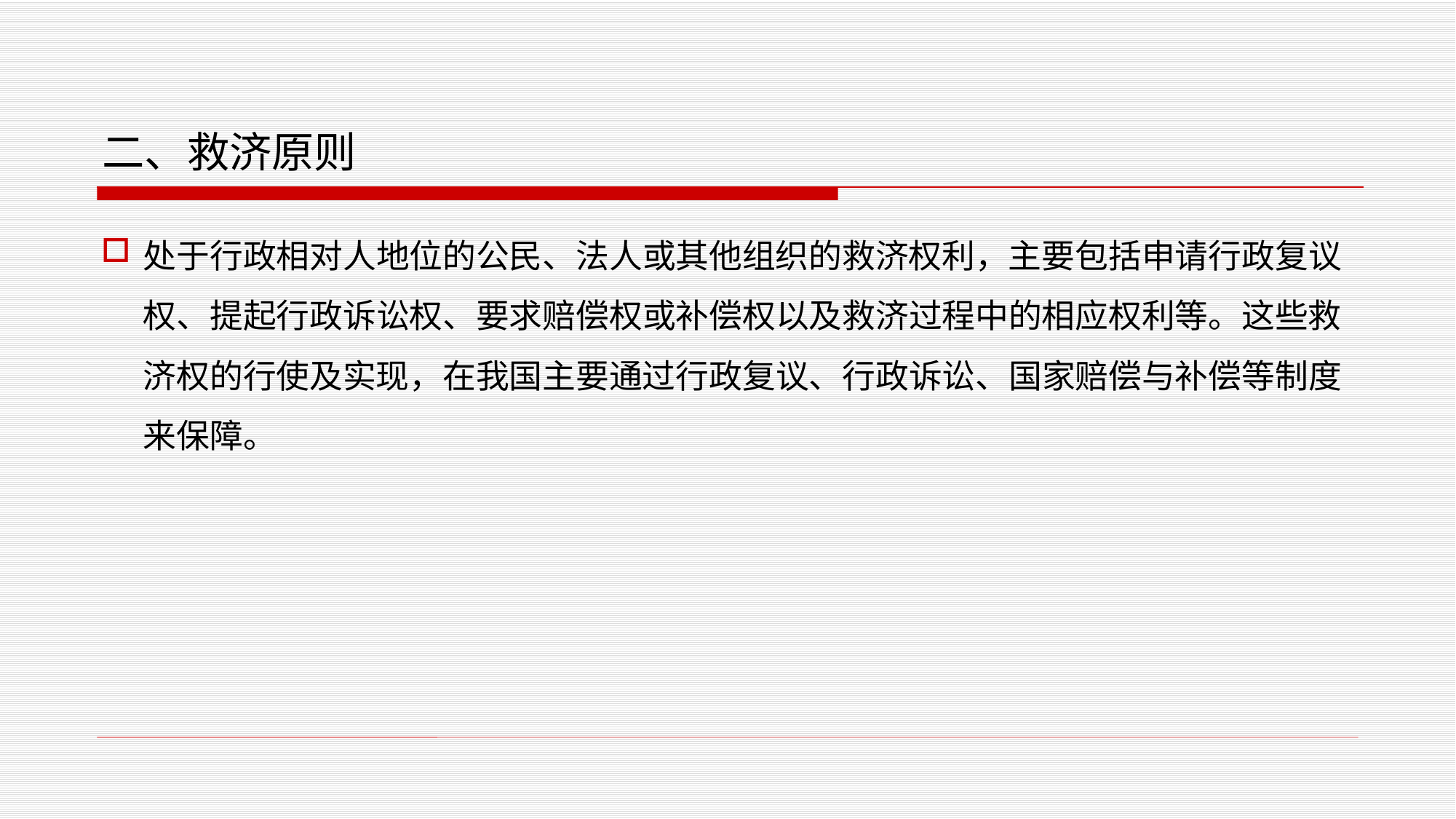

# 二、救济原则
处于行政相对人地位的公民、法人或其他组织的救济权利，主要包括申请行政复议权、提起行政诉讼权、要求赔偿权或补偿权以及救济过程中的相应权利等。这些救济权的行使及实现，在我国主要通过行政复议、行政诉讼、国家赔偿与补偿等制度来保障。